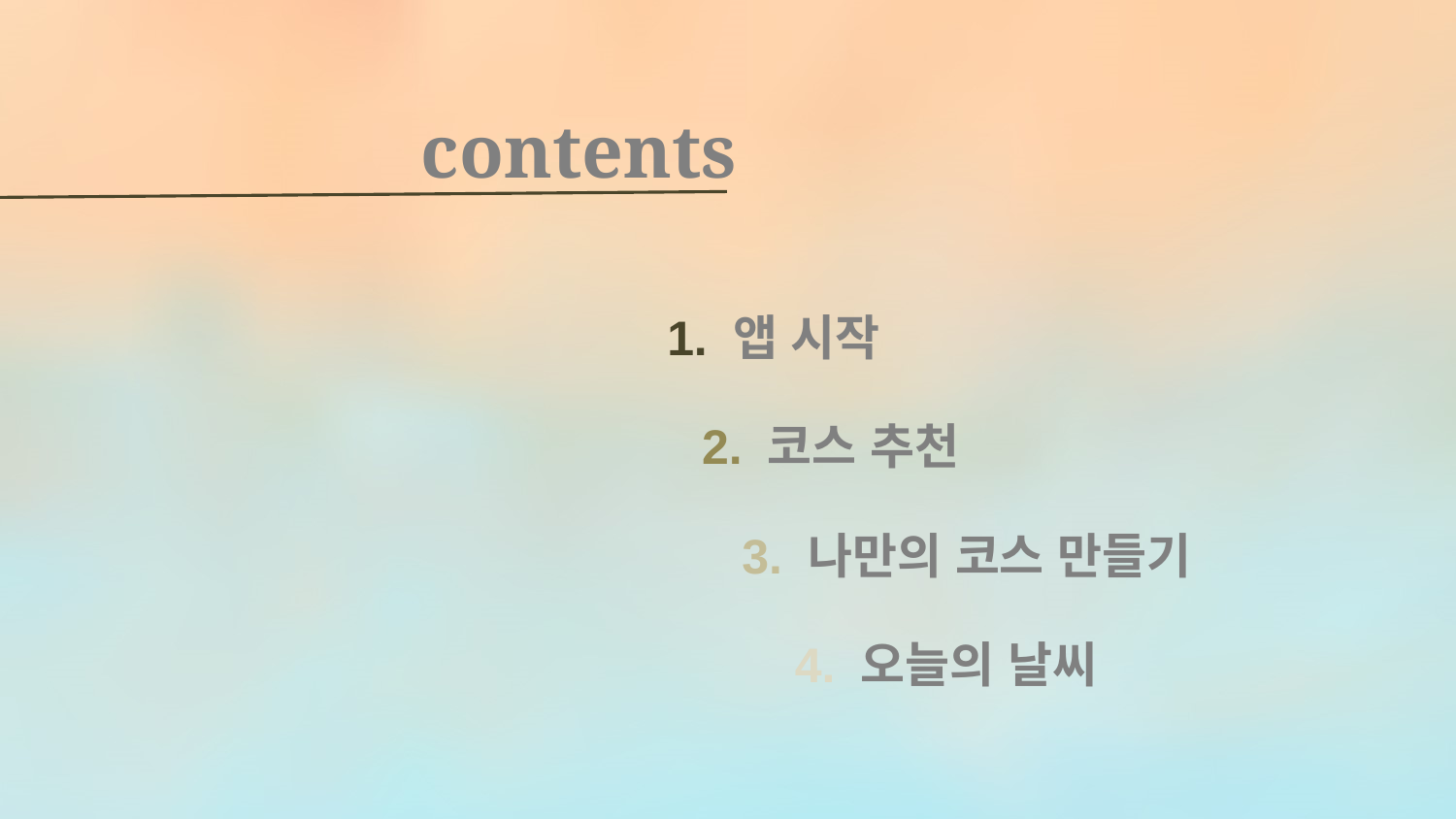

contents
1. 앱 시작
2. 코스 추천
3. 나만의 코스 만들기
4. 오늘의 날씨